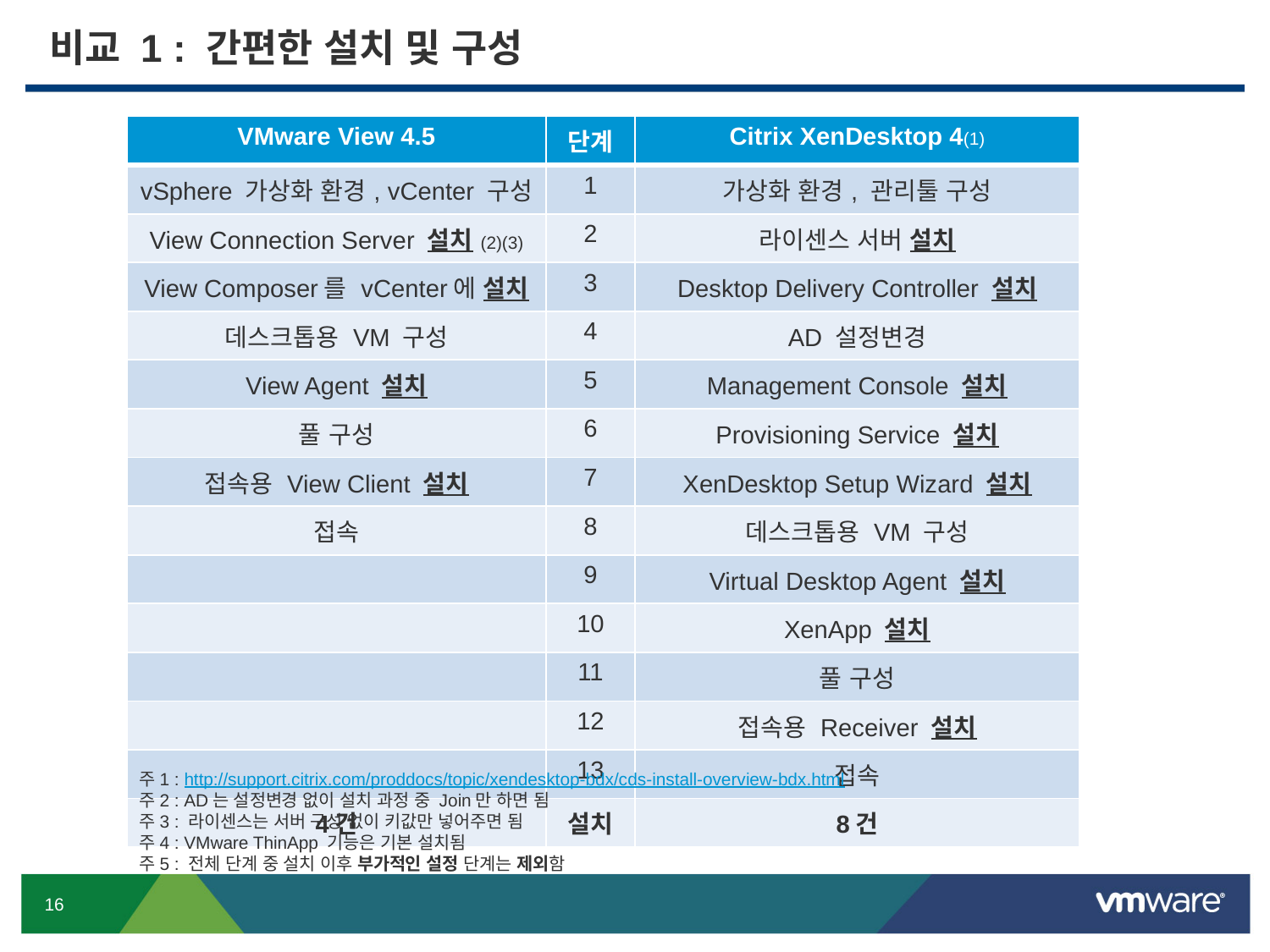

# 비교 1 : 간편한 설치 및 구성
| VMware View 4.5 | 단계 | Citrix XenDesktop 4(1) |
| --- | --- | --- |
| vSphere 가상화 환경, vCenter 구성 | 1 | 가상화 환경, 관리툴 구성 |
| View Connection Server 설치(2)(3) | 2 | 라이센스 서버 설치 |
| View Composer를 vCenter에 설치 | 3 | Desktop Delivery Controller 설치 |
| 데스크톱용 VM 구성 | 4 | AD 설정변경 |
| View Agent 설치 | 5 | Management Console 설치 |
| 풀 구성 | 6 | Provisioning Service 설치 |
| 접속용 View Client 설치 | 7 | XenDesktop Setup Wizard 설치 |
| 접속 | 8 | 데스크톱용 VM 구성 |
|  | 9 | Virtual Desktop Agent 설치 |
|  | 10 | XenApp 설치 |
|  | 11 | 풀 구성 |
|  | 12 | 접속용 Receiver 설치 |
|  | 13 | 접속 |
| 4건 | 설치 | 8건 |
주1 : http://support.citrix.com/proddocs/topic/xendesktop-bdx/cds-install-overview-bdx.html
주2 : AD는 설정변경 없이 설치 과정 중 Join만 하면 됨
주3 : 라이센스는 서버 구성 없이 키값만 넣어주면 됨
주4 : VMware ThinApp 기능은 기본 설치됨
주5 : 전체 단계 중 설치 이후 부가적인 설정 단계는 제외함